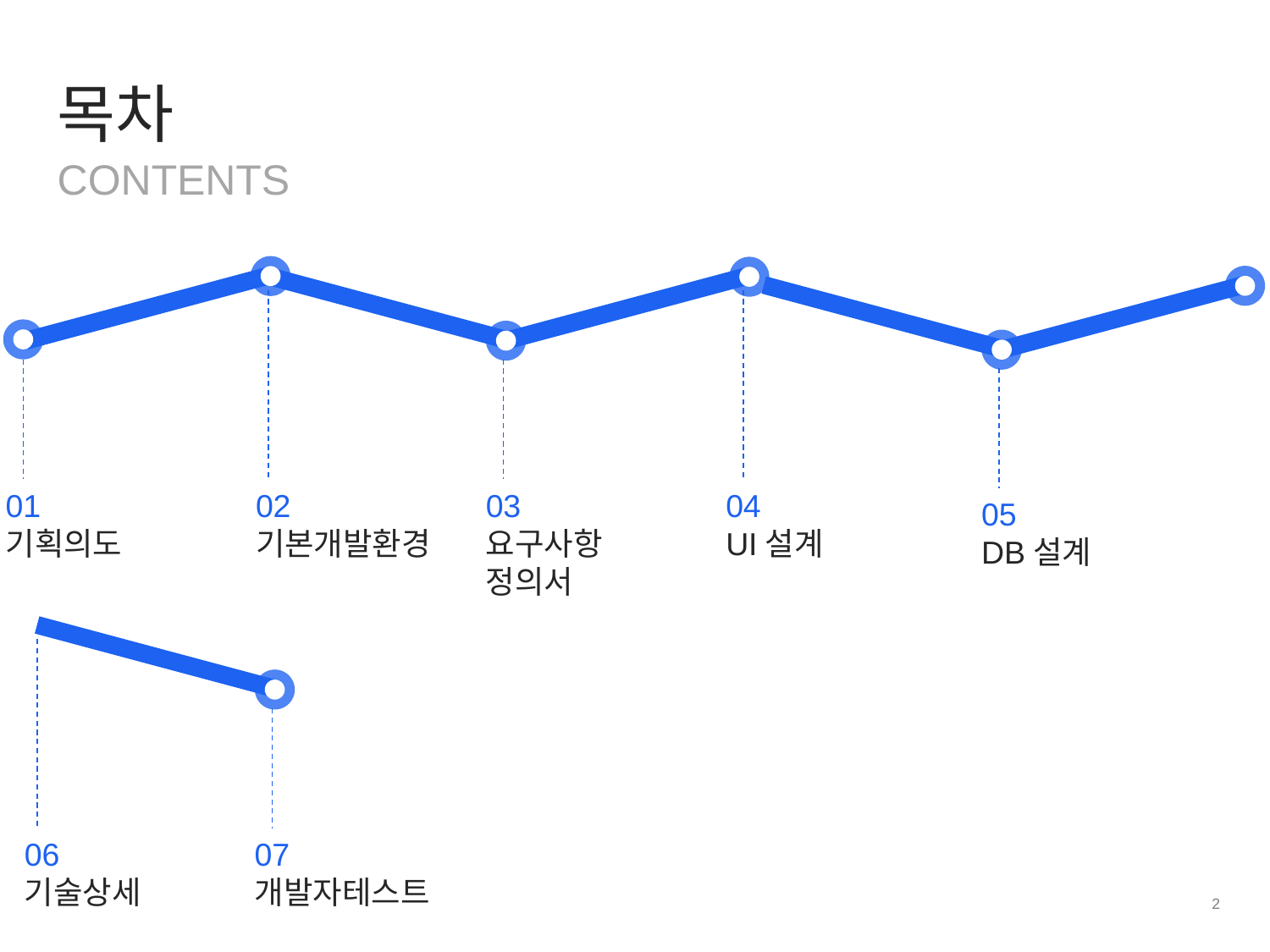

목차
CONTENTS

03
요구사항
정의서
01
기획의도
04
UI설계
02
기본개발환경
05
DB설계

07
개발자테스트
06
기술상세